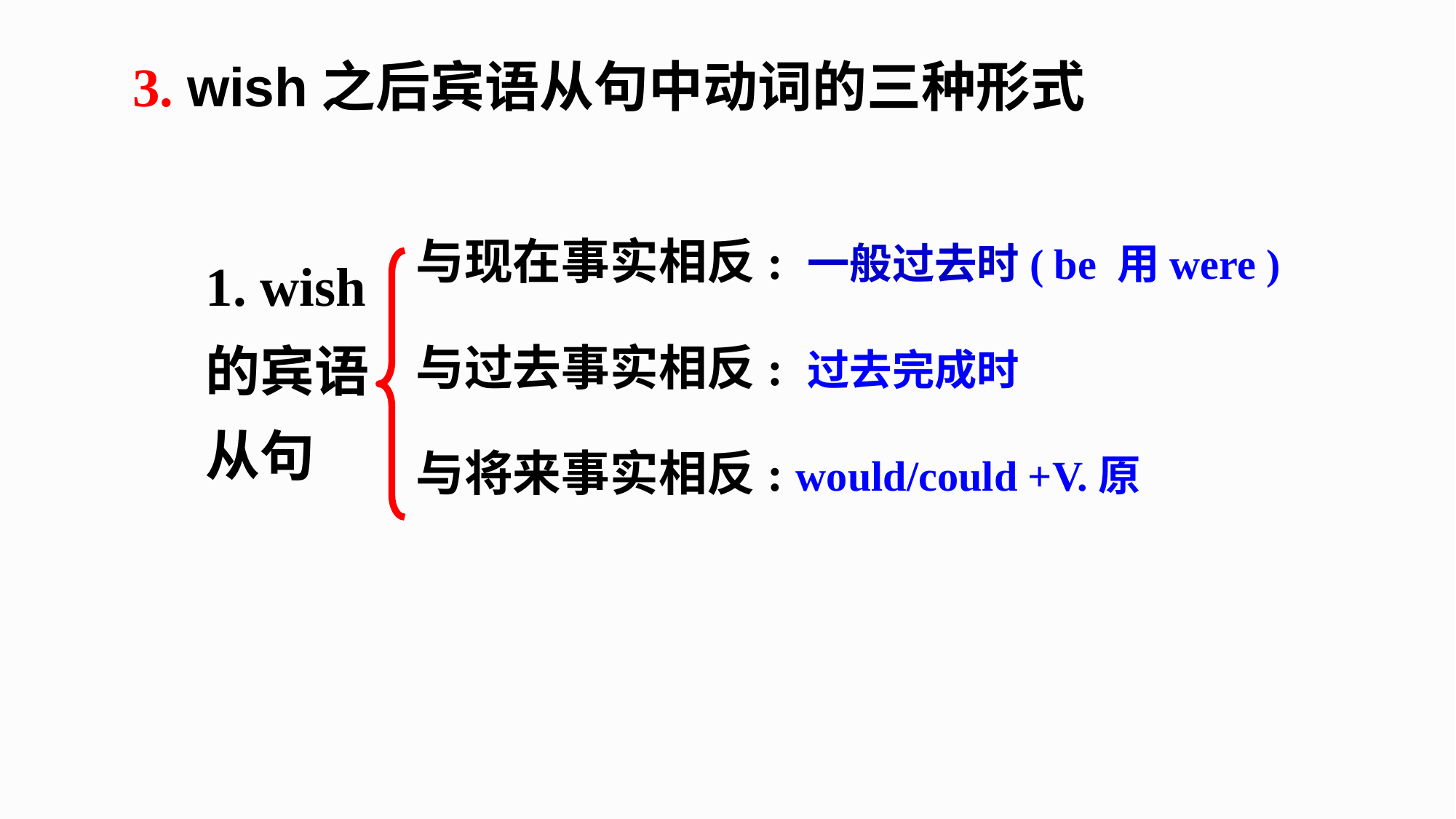

3. wish之后宾语从句中动词的三种形式
与现在事实相反: 一般过去时( be 用were )
与过去事实相反: 过去完成时
与将来事实相反: would/could +V.原

1. wish 的宾语从句